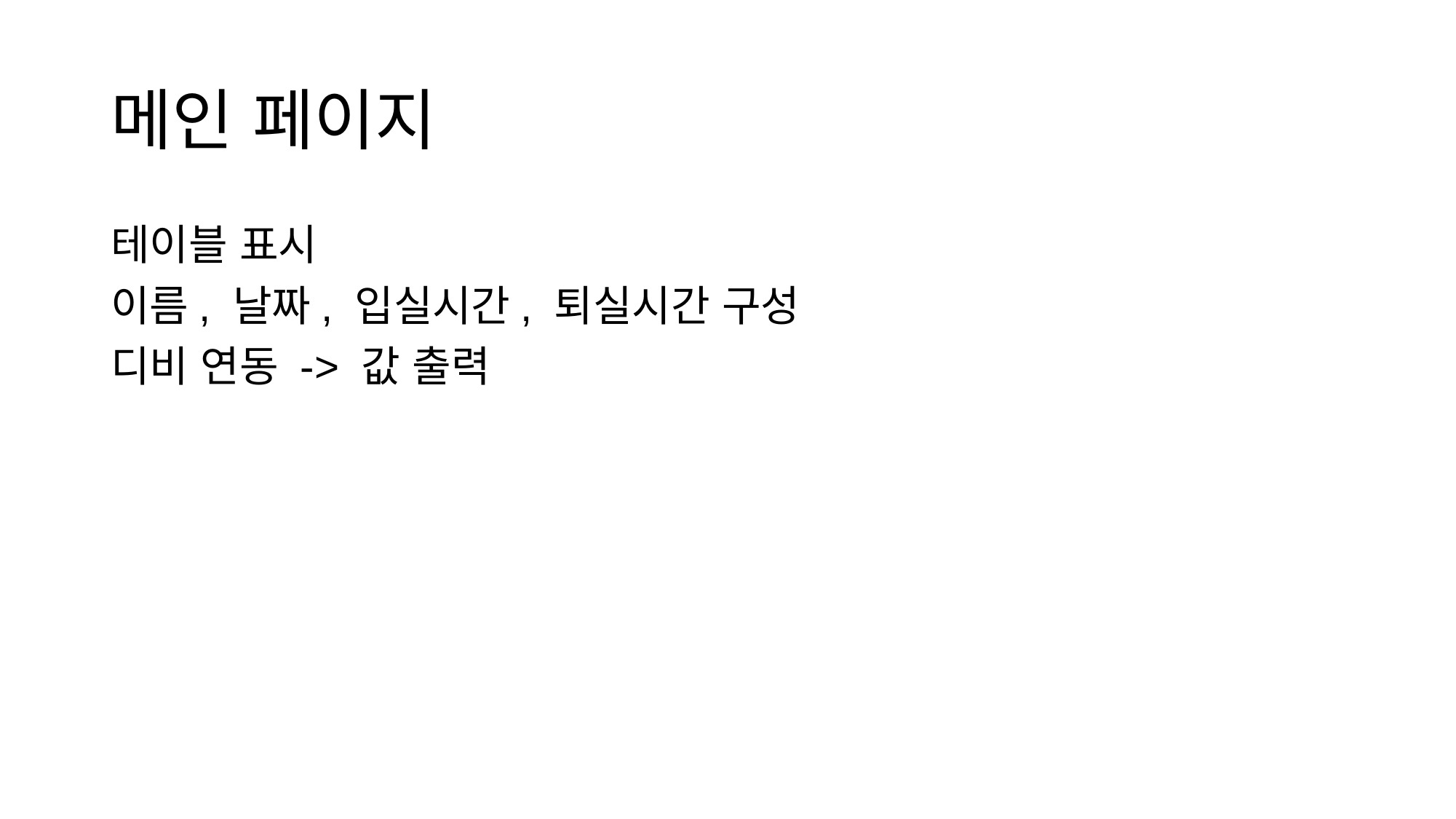

# 메인 페이지
테이블 표시
이름, 날짜, 입실시간, 퇴실시간 구성
디비 연동 -> 값 출력